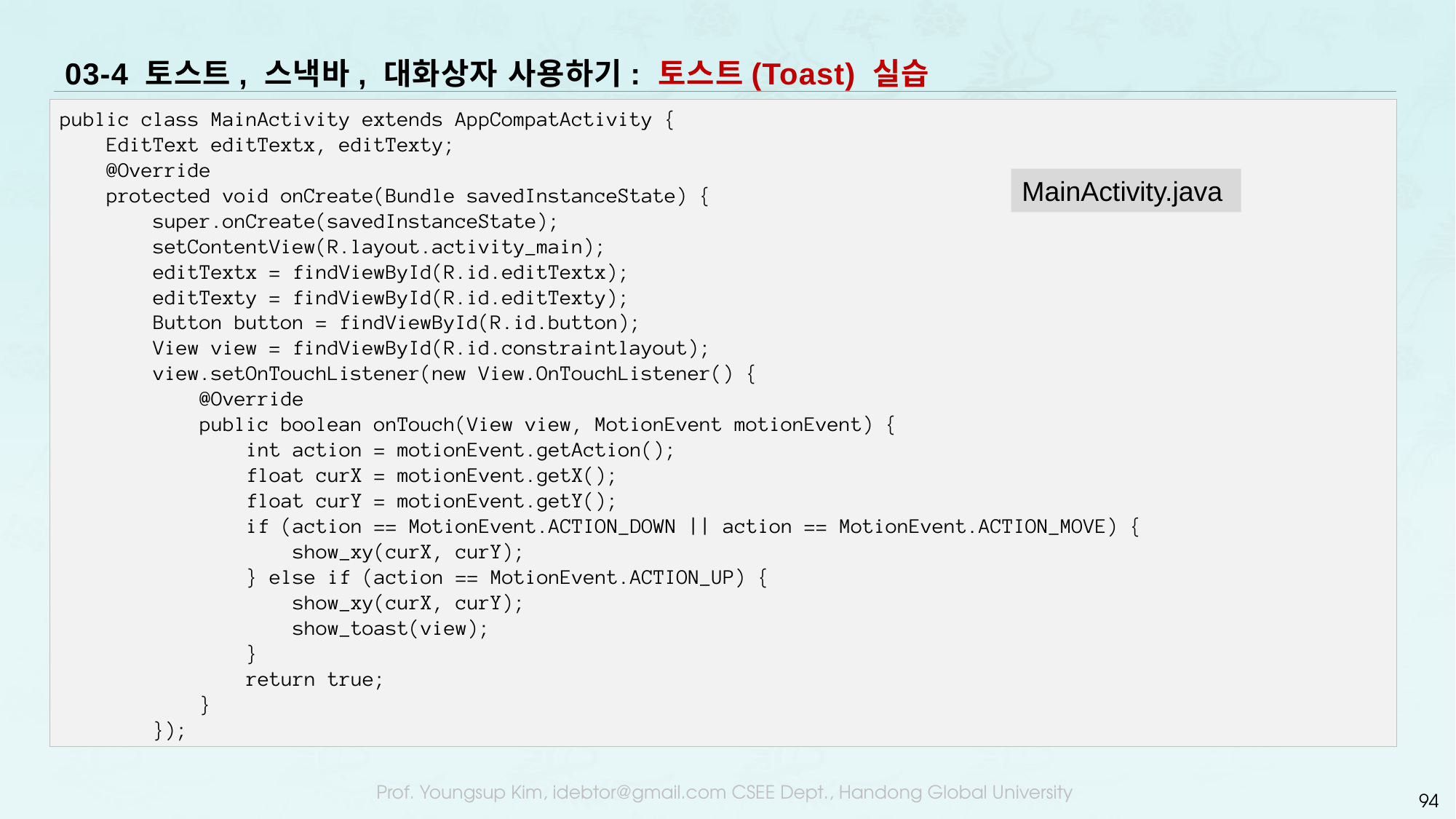

# 03-4 토스트, 스낵바, 대화상자 사용하기: 토스트(Toast) 실습
public class MainActivity extends AppCompatActivity {
    EditText editTextx, editTexty;
    @Override
    protected void onCreate(Bundle savedInstanceState) {
        super.onCreate(savedInstanceState);
        setContentView(R.layout.activity_main);
        editTextx = findViewById(R.id.editTextx);
        editTexty = findViewById(R.id.editTexty);
        Button button = findViewById(R.id.button);
        View view = findViewById(R.id.constraintlayout);
        view.setOnTouchListener(new View.OnTouchListener() {
            @Override
            public boolean onTouch(View view, MotionEvent motionEvent) {
                int action = motionEvent.getAction();
                float curX = motionEvent.getX();
                float curY = motionEvent.getY();
                if (action == MotionEvent.ACTION_DOWN || action == MotionEvent.ACTION_MOVE) {
                    show_xy(curX, curY);
                } else if (action == MotionEvent.ACTION_UP) {
                    show_xy(curX, curY);
                    show_toast(view);
                }
                return true;
            }
        });

MainActivity.java
94